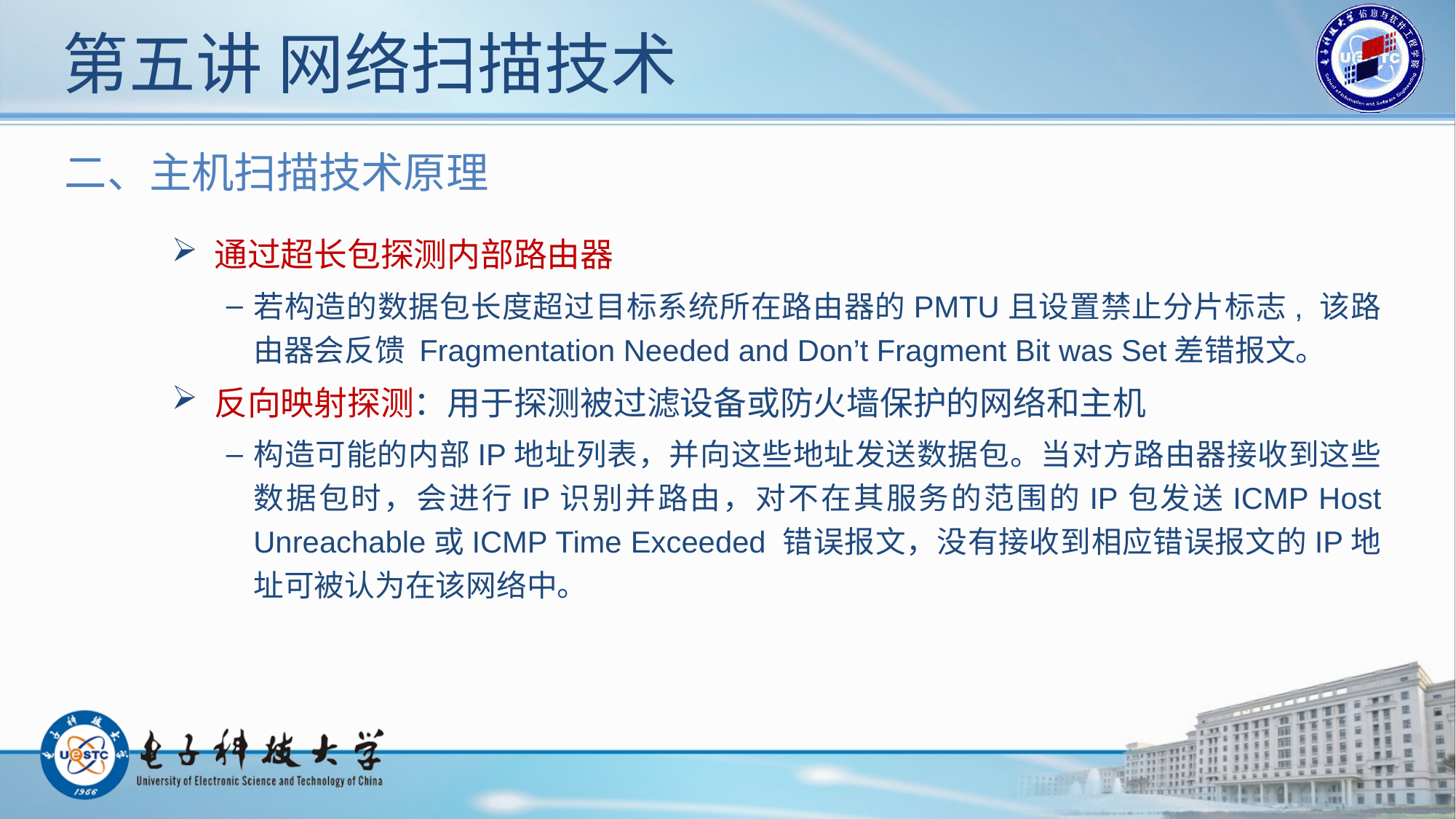

# 第五讲 网络扫描技术
二、主机扫描技术原理
 通过超长包探测内部路由器
若构造的数据包长度超过目标系统所在路由器的PMTU且设置禁止分片标志, 该路由器会反馈 Fragmentation Needed and Don’t Fragment Bit was Set差错报文。
 反向映射探测：用于探测被过滤设备或防火墙保护的网络和主机
构造可能的内部IP地址列表，并向这些地址发送数据包。当对方路由器接收到这些数据包时，会进行IP识别并路由，对不在其服务的范围的IP包发送ICMP Host Unreachable或ICMP Time Exceeded 错误报文，没有接收到相应错误报文的IP地址可被认为在该网络中。